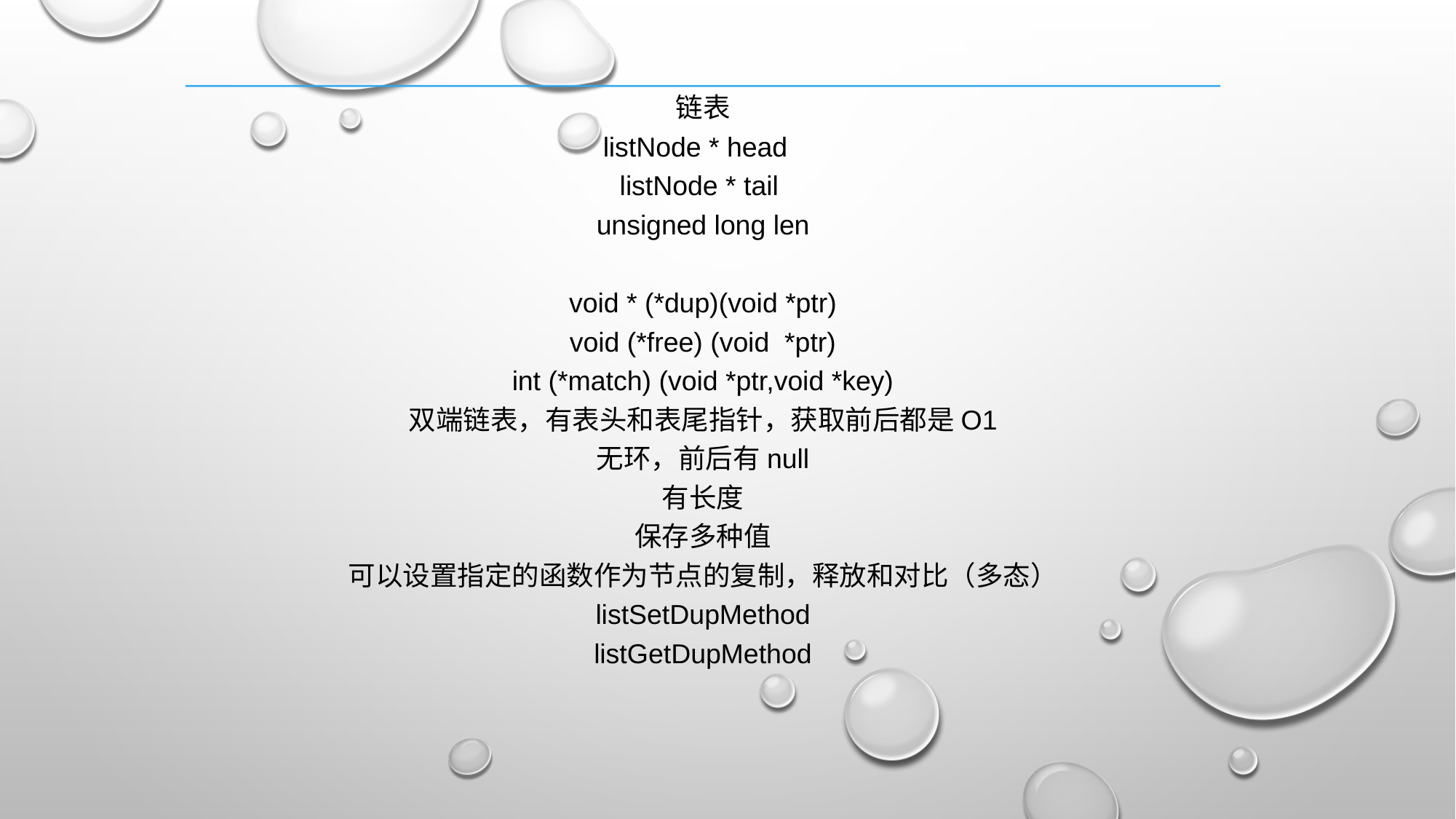

链表
listNode * head
listNode * tail
unsigned long len

void * (*dup)(void *ptr)
void (*free) (void  *ptr)
int (*match) (void *ptr,void *key)
双端链表，有表头和表尾指针，获取前后都是O1
无环，前后有null
有长度
保存多种值
可以设置指定的函数作为节点的复制，释放和对比（多态）
listSetDupMethod
listGetDupMethod